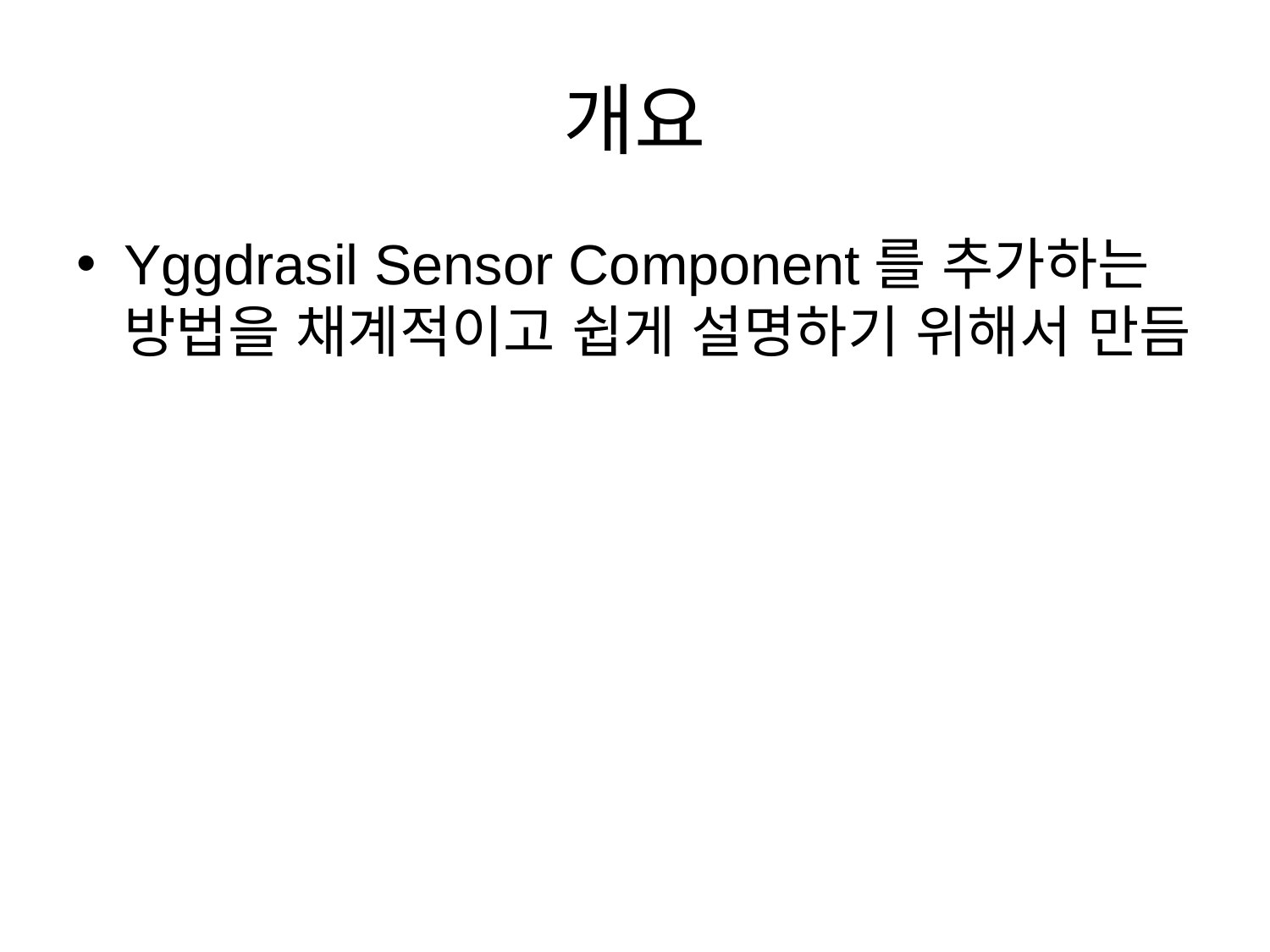

# 개요
Yggdrasil Sensor Component를 추가하는 방법을 채계적이고 쉽게 설명하기 위해서 만듬